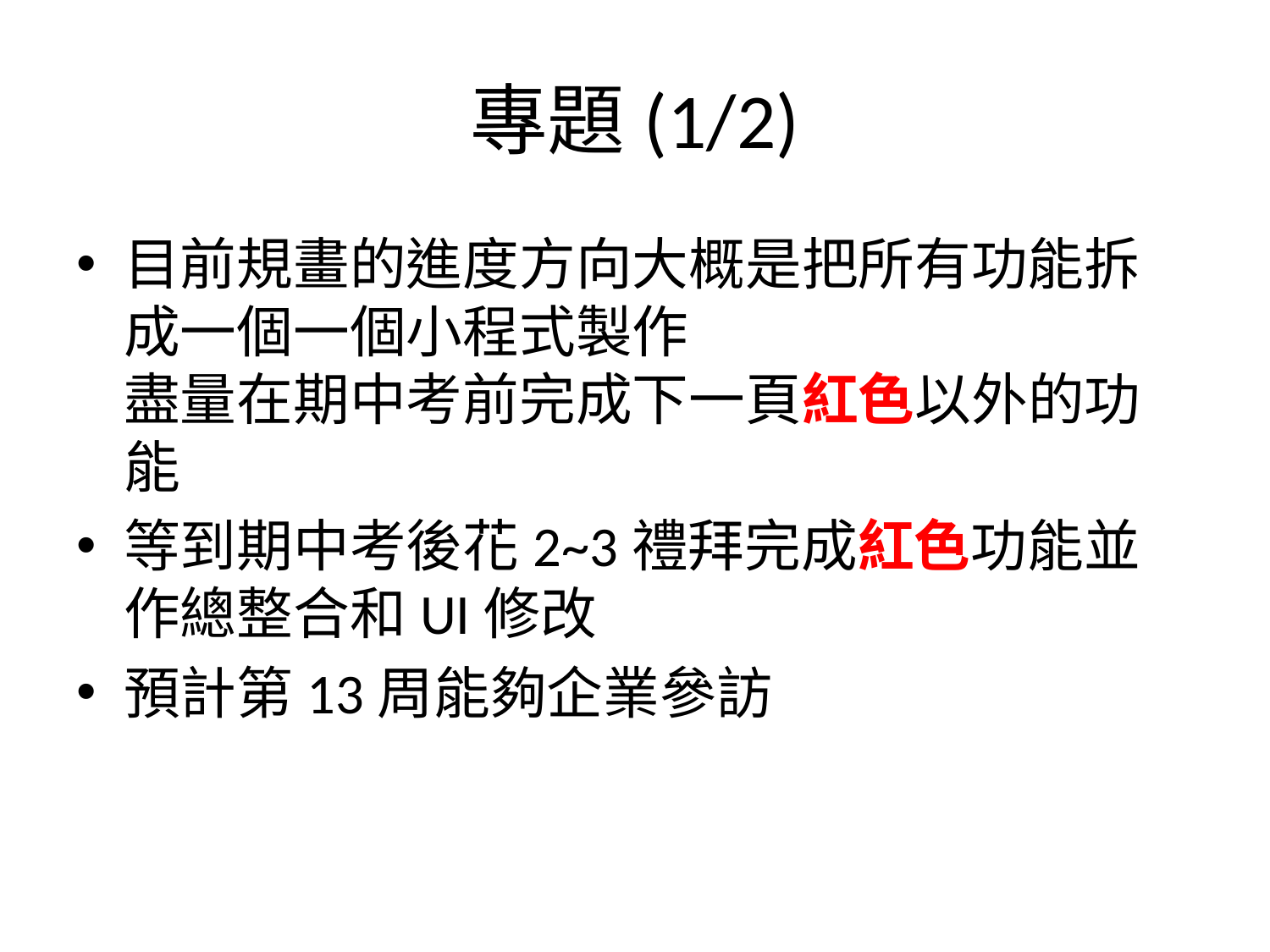

# 專題(1/2)
目前規畫的進度方向大概是把所有功能拆成一個一個小程式製作
盡量在期中考前完成下一頁紅色以外的功能
等到期中考後花2~3禮拜完成紅色功能並作總整合和UI修改
預計第13周能夠企業參訪